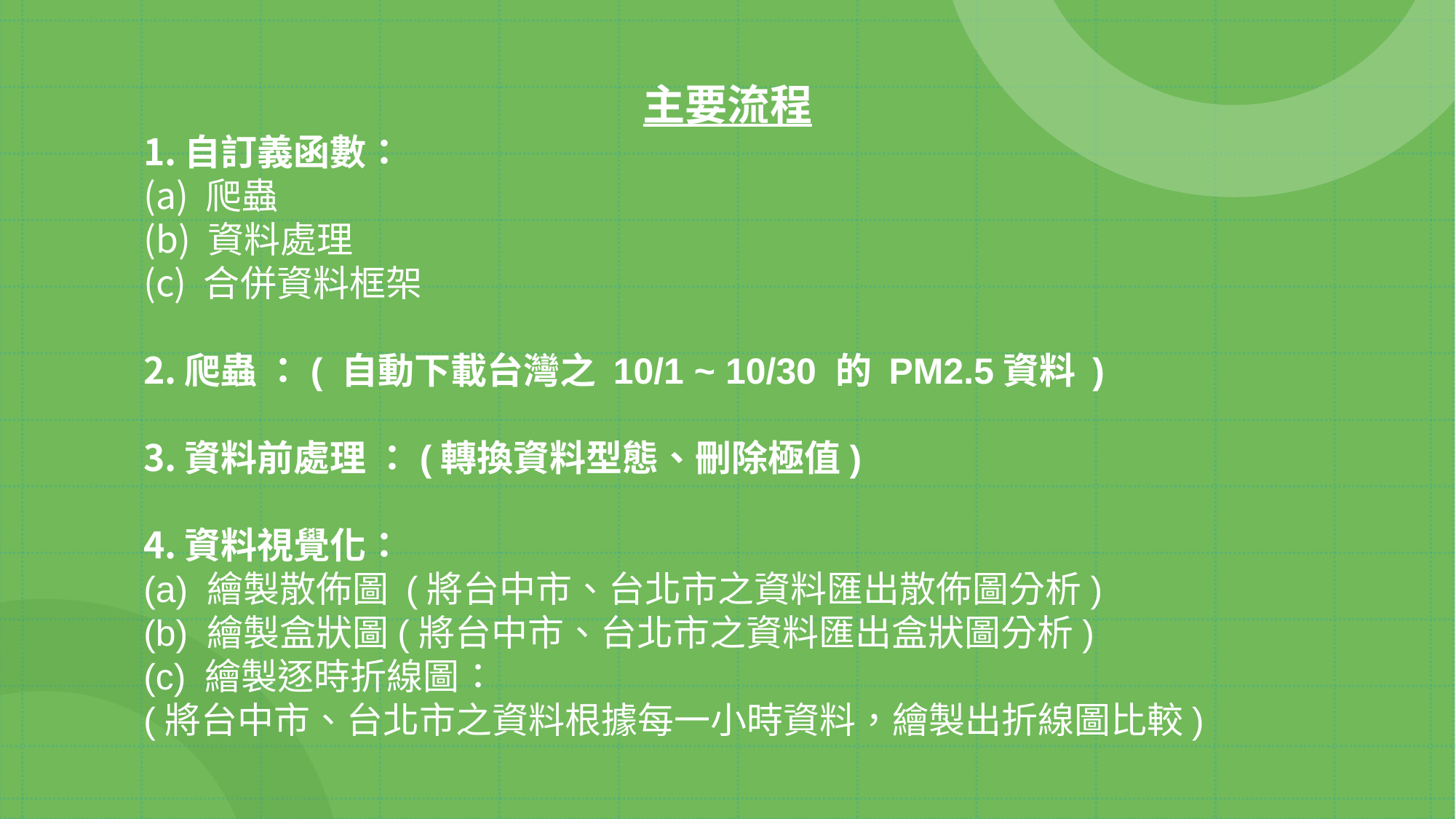

主要流程
自訂義函數：
 爬蟲
 資料處理
 合併資料框架

爬蟲 ：( 自動下載台灣之 10/1 ~ 10/30 的 PM2.5資料 )

資料前處理 ：(轉換資料型態、刪除極值)

資料視覺化：
(a) 繪製散佈圖 (將台中市、台北市之資料匯出散佈圖分析)
(b) 繪製盒狀圖(將台中市、台北市之資料匯出盒狀圖分析)
(c) 繪製逐時折線圖：
(將台中市、台北市之資料根據每一小時資料，繪製出折線圖比較)